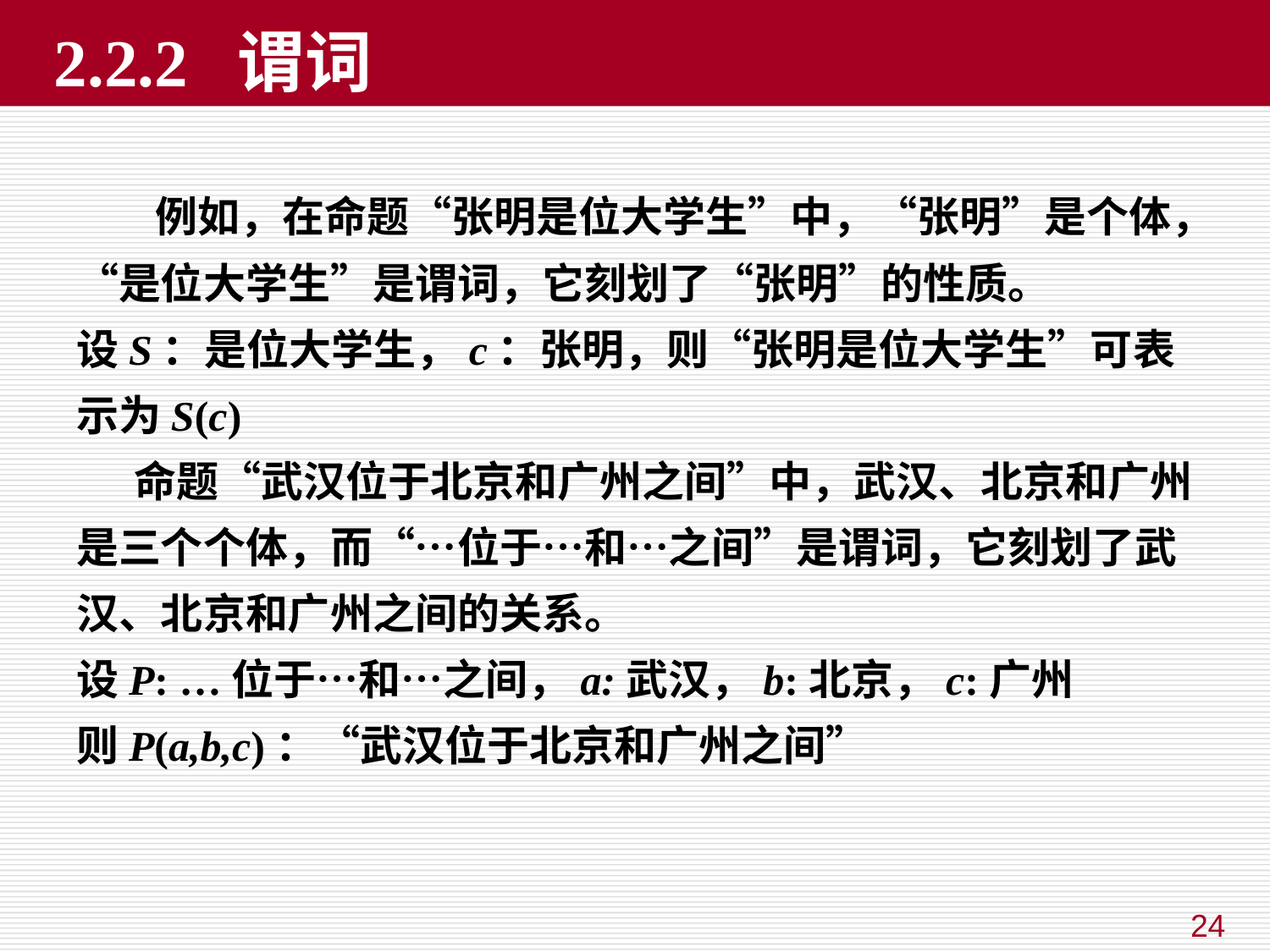

# 2.2.2  谓词

      例如，在命题“张明是位大学生”中，“张明”是个体，“是位大学生”是谓词，它刻划了“张明”的性质。
设S：是位大学生，c：张明，则“张明是位大学生”可表示为S(c)
     命题“武汉位于北京和广州之间”中，武汉、北京和广州是三个个体，而“…位于…和…之间”是谓词，它刻划了武汉、北京和广州之间的关系。
设P: …位于…和…之间，a:武汉，b:北京，c:广州
则P(a,b,c)：“武汉位于北京和广州之间”

24